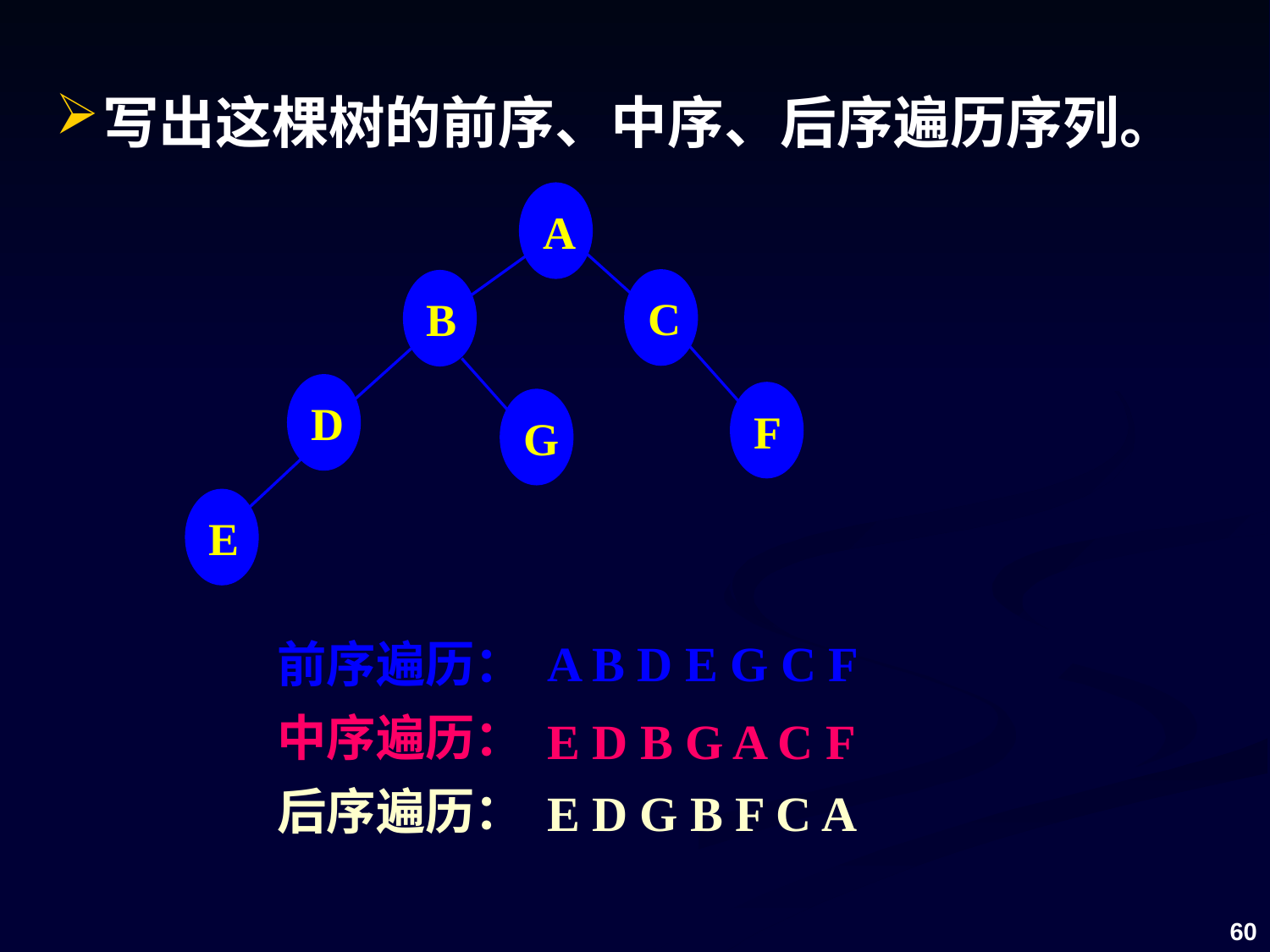

写出这棵树的前序、中序、后序遍历序列。
A

C
B

D
F
G

E
A B D E G C F
前序遍历：
中序遍历：
E D B G A C F
后序遍历：
E D G B F C A
60